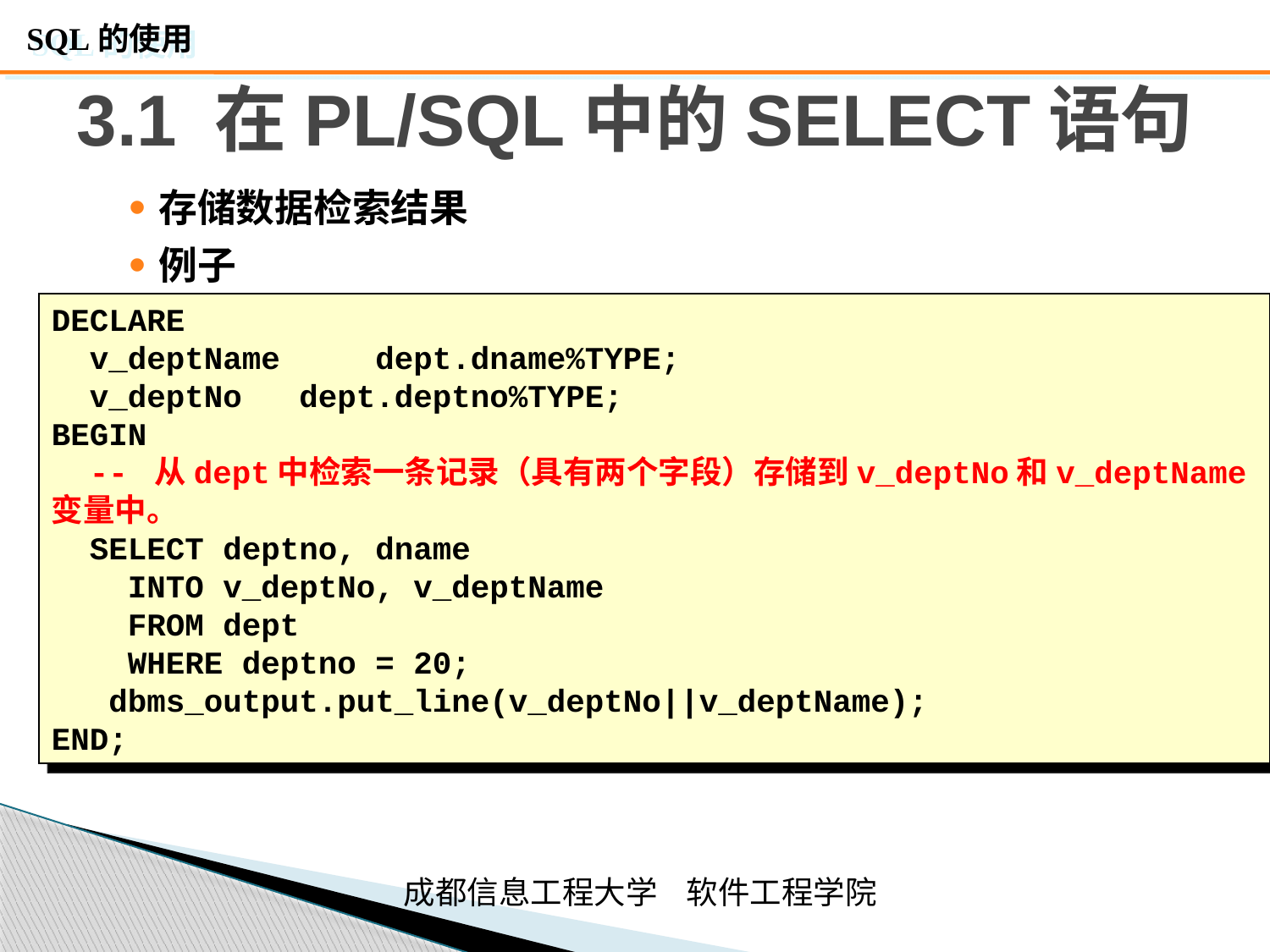

# 3.1 在PL/SQL中的SELECT语句
存储数据检索结果
例子
DECLARE
  v_deptName     dept.dname%TYPE;
  v_deptNo   dept.deptno%TYPE;
BEGIN
  -- 从dept中检索一条记录（具有两个字段）存储到v_deptNo和v_deptName变量中。
  SELECT deptno, dname
    INTO v_deptNo, v_deptName
    FROM dept
    WHERE deptno = 20;
   dbms_output.put_line(v_deptNo||v_deptName);
END;